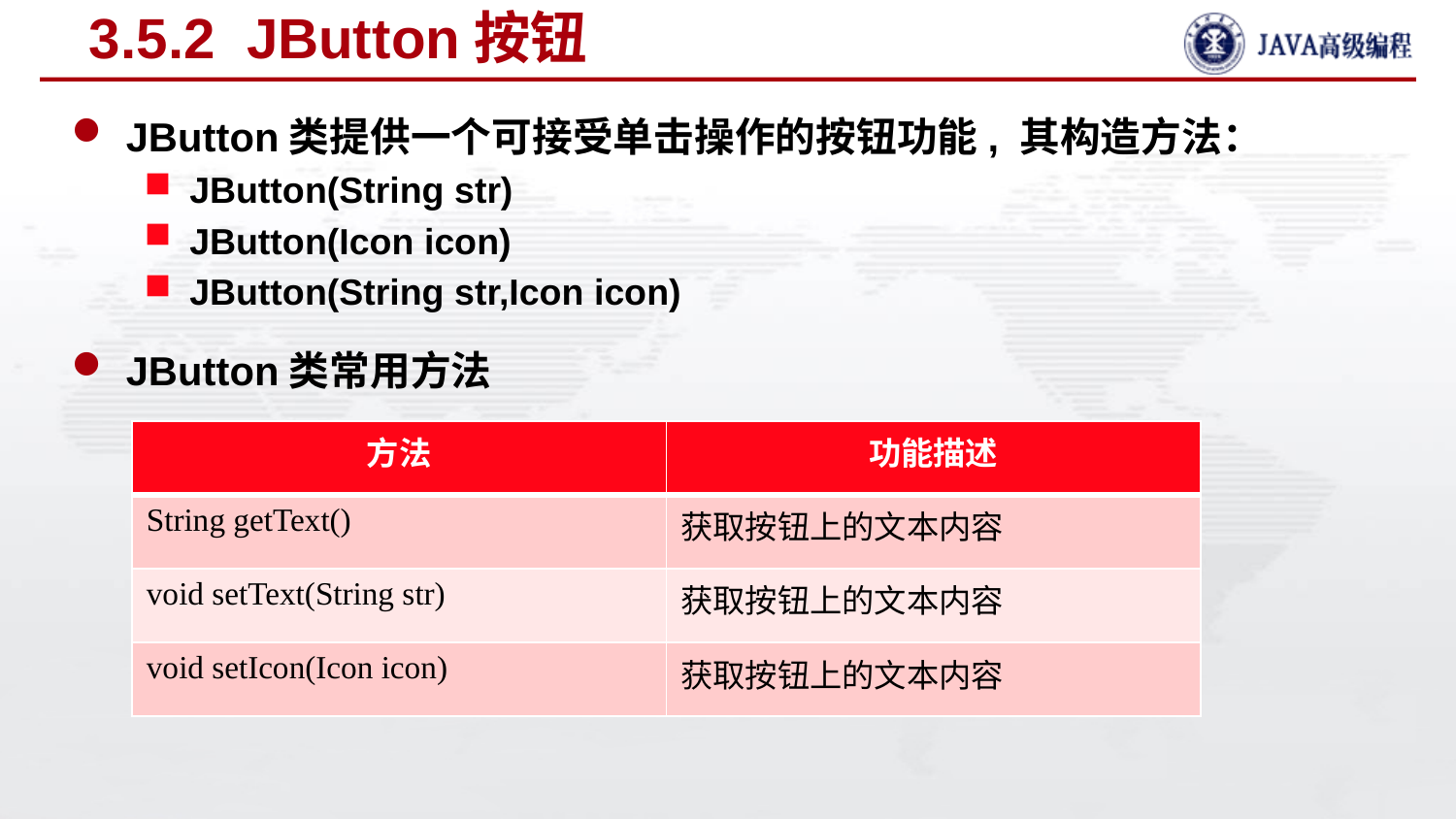

# 3.5.2  JButton按钮
JButton类提供一个可接受单击操作的按钮功能, 其构造方法：
JButton(String str)
JButton(Icon icon)
JButton(String str,Icon icon)
JButton类常用方法
| 方法 | 功能描述 |
| --- | --- |
| String getText() | 获取按钮上的文本内容 |
| void setText(String str) | 获取按钮上的文本内容 |
| void setIcon(Icon icon) | 获取按钮上的文本内容 |